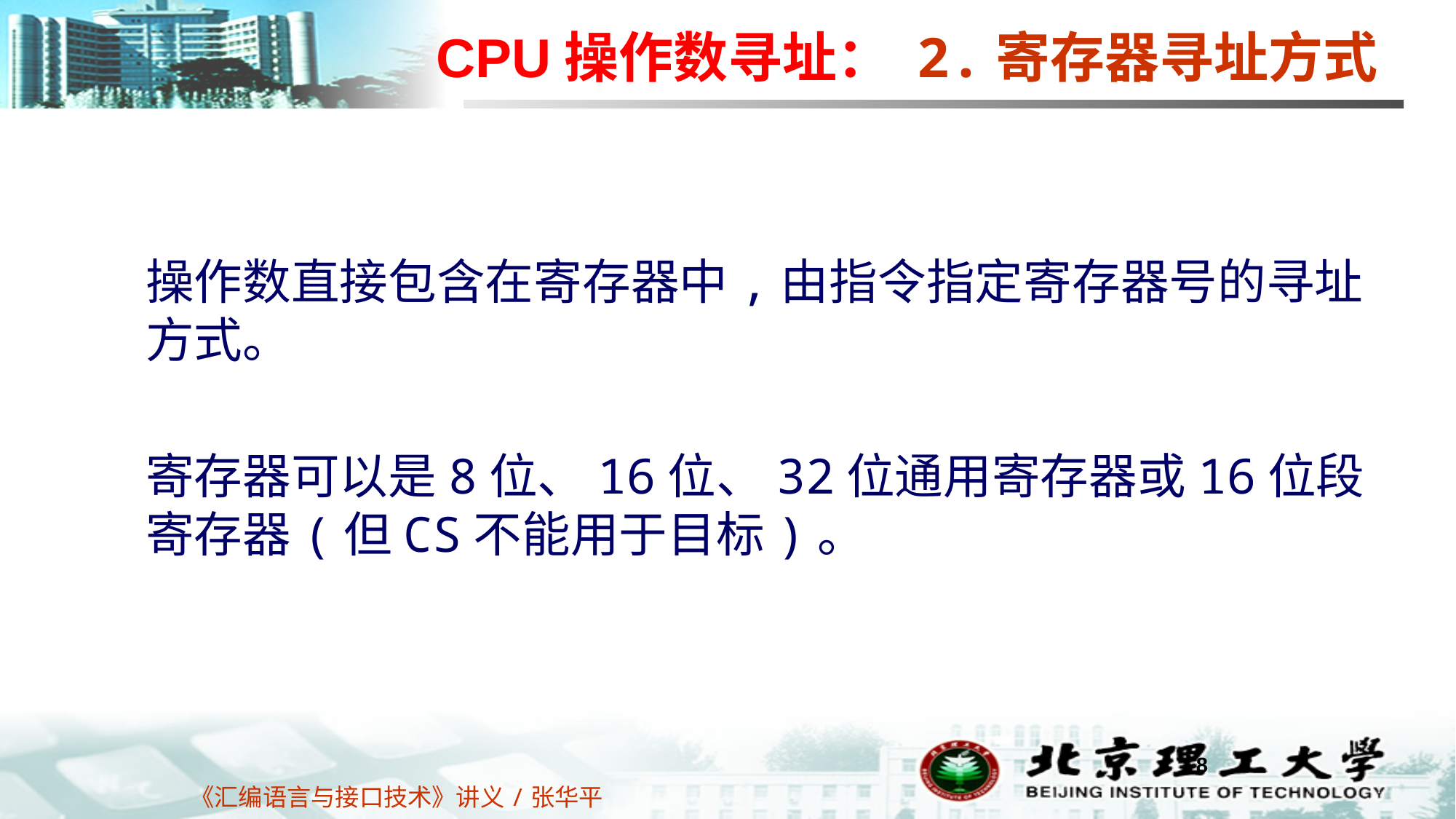

CPU操作数寻址： 2.寄存器寻址方式
操作数直接包含在寄存器中,由指令指定寄存器号的寻址方式。

寄存器可以是8位、16位、32位通用寄存器或16位段寄存器(但CS不能用于目标)。
8